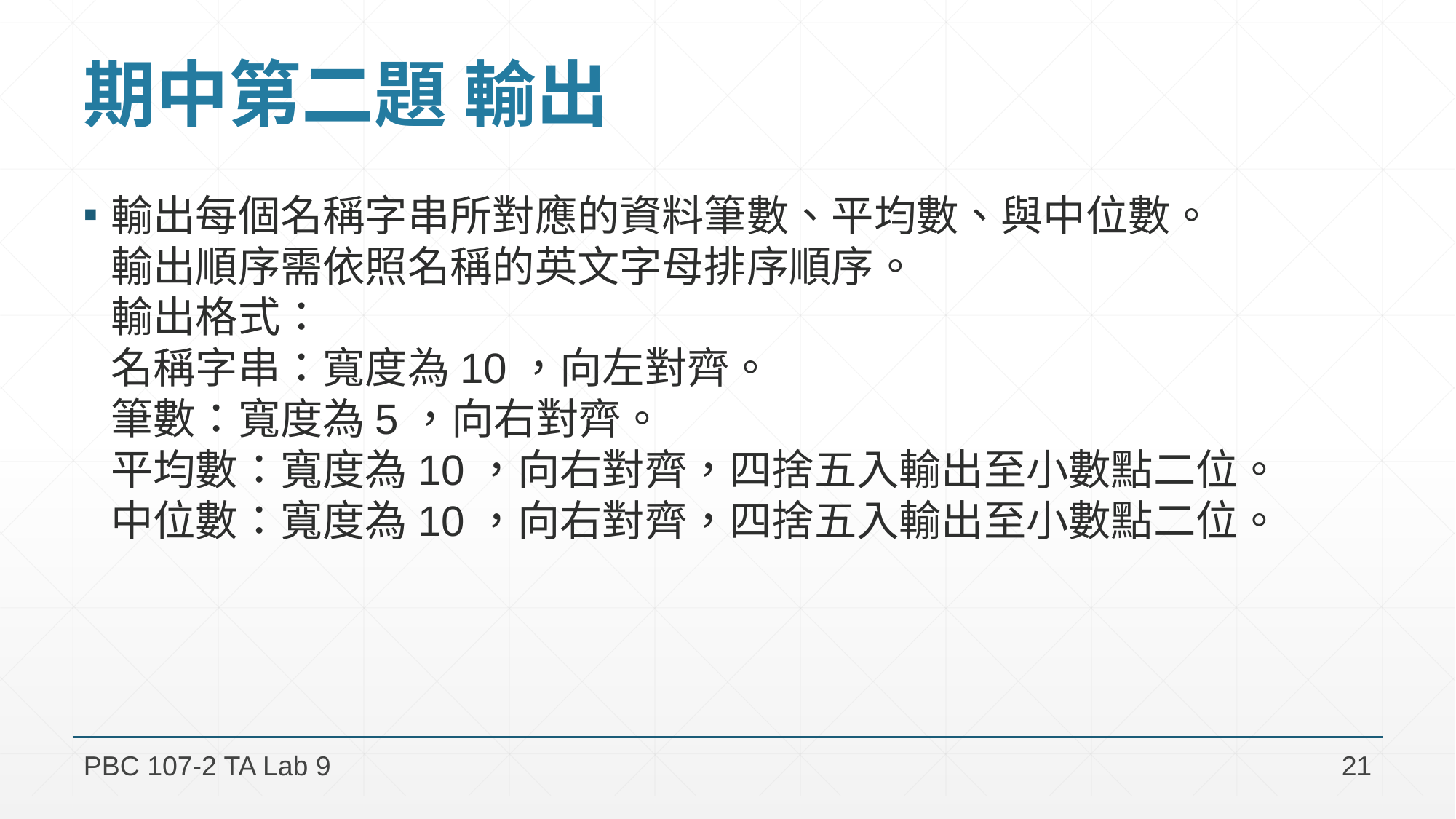

# 期中第二題 輸出
輸出每個名稱字串所對應的資料筆數、平均數、與中位數。
輸出順序需依照名稱的英文字母排序順序。
輸出格式：
名稱字串：寬度為10，向左對齊。
筆數：寬度為5，向右對齊。
平均數：寬度為10，向右對齊，四捨五入輸出至小數點二位。
中位數：寬度為10，向右對齊，四捨五入輸出至小數點二位。
PBC 107-2 TA Lab 9
21